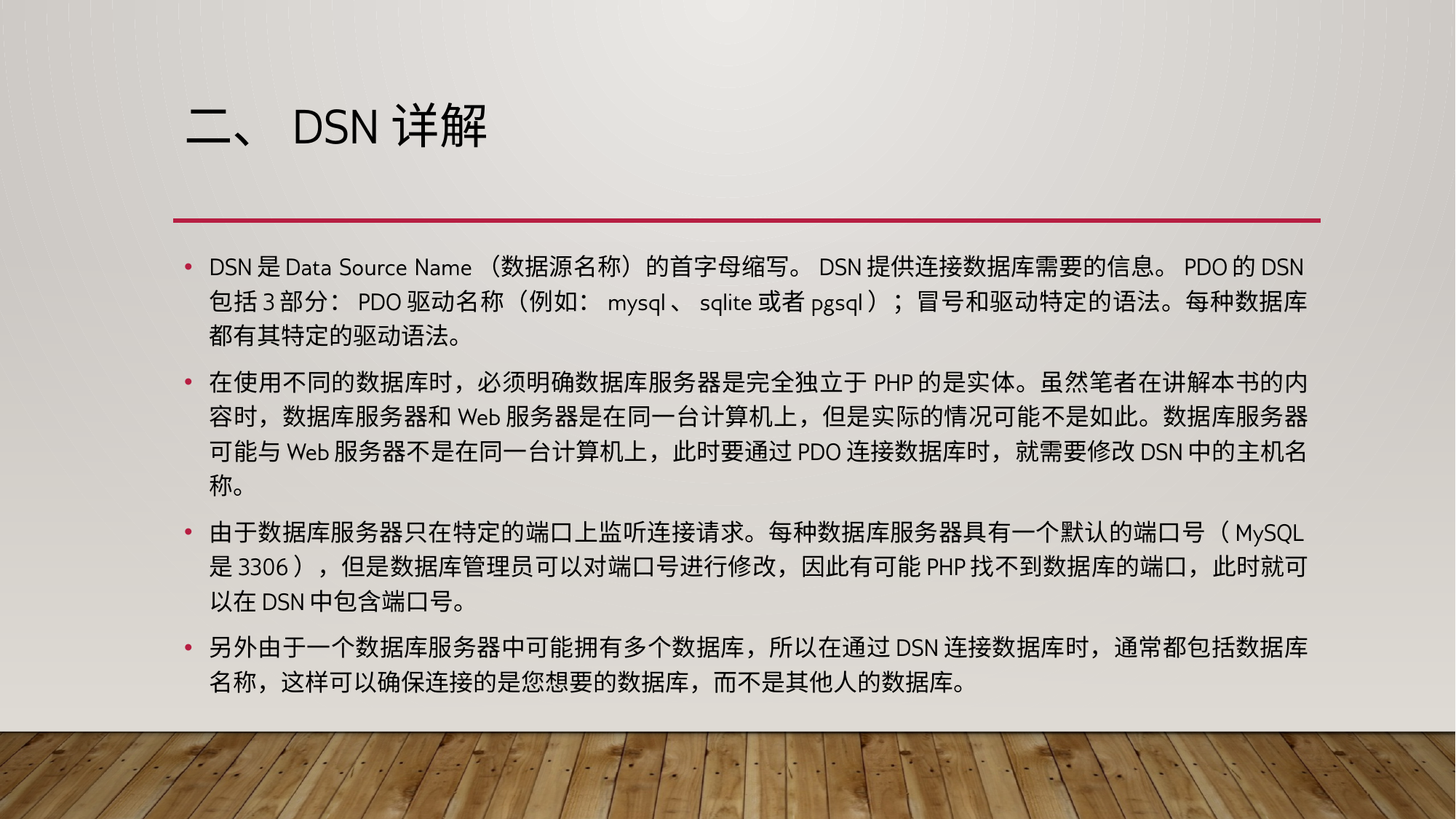

# 二、DSN详解
DSN是Data Source Name（数据源名称）的首字母缩写。DSN提供连接数据库需要的信息。PDO的DSN包括3部分：PDO驱动名称（例如：mysql、sqlite或者pgsql）；冒号和驱动特定的语法。每种数据库都有其特定的驱动语法。
在使用不同的数据库时，必须明确数据库服务器是完全独立于PHP的是实体。虽然笔者在讲解本书的内容时，数据库服务器和Web服务器是在同一台计算机上，但是实际的情况可能不是如此。数据库服务器可能与Web服务器不是在同一台计算机上，此时要通过PDO连接数据库时，就需要修改DSN中的主机名称。
由于数据库服务器只在特定的端口上监听连接请求。每种数据库服务器具有一个默认的端口号（MySQL是3306），但是数据库管理员可以对端口号进行修改，因此有可能PHP找不到数据库的端口，此时就可以在DSN中包含端口号。
另外由于一个数据库服务器中可能拥有多个数据库，所以在通过DSN连接数据库时，通常都包括数据库名称，这样可以确保连接的是您想要的数据库，而不是其他人的数据库。